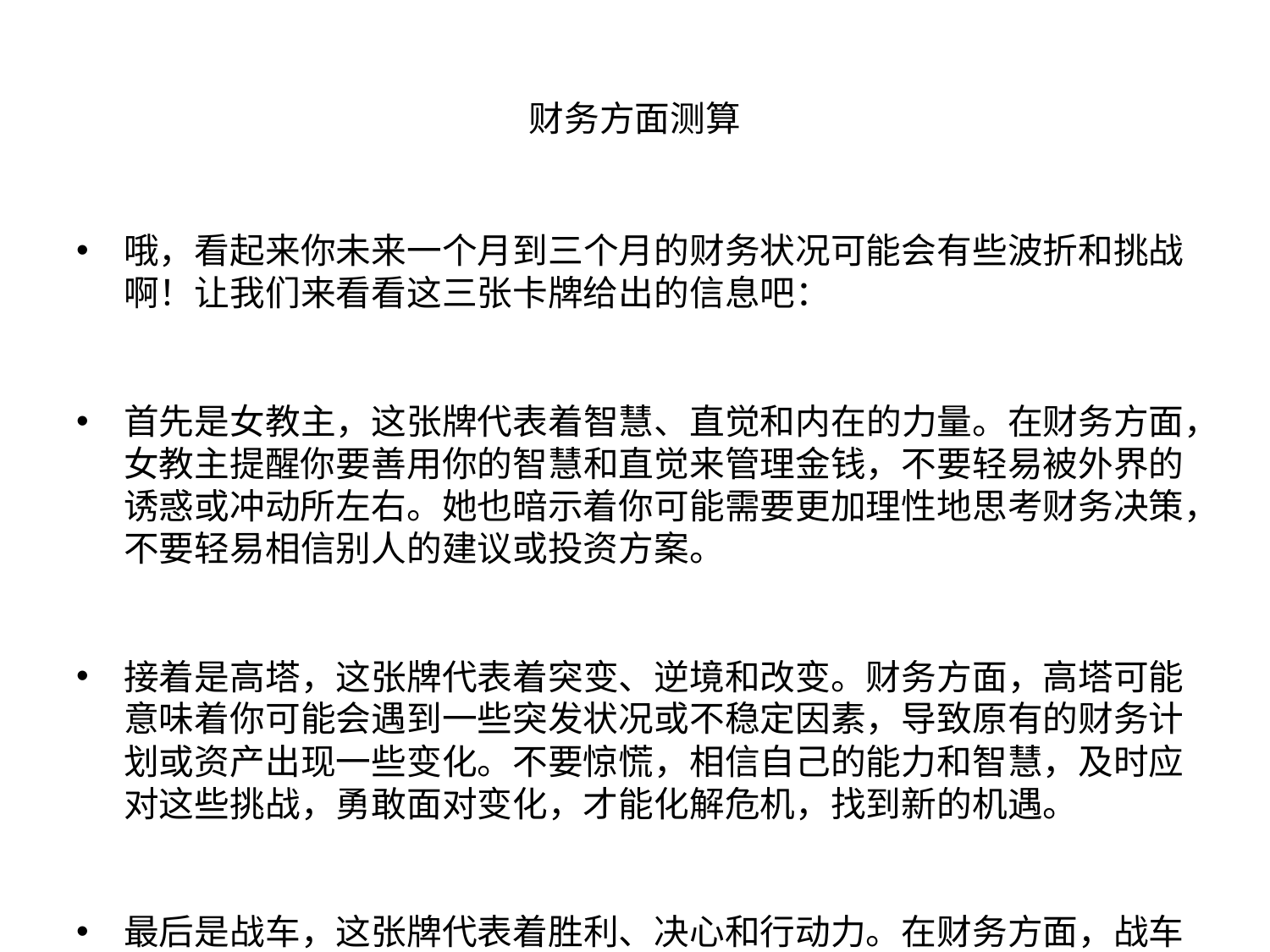

# 财务方面测算
哦，看起来你未来一个月到三个月的财务状况可能会有些波折和挑战啊！让我们来看看这三张卡牌给出的信息吧：

首先是女教主，这张牌代表着智慧、直觉和内在的力量。在财务方面，女教主提醒你要善用你的智慧和直觉来管理金钱，不要轻易被外界的诱惑或冲动所左右。她也暗示着你可能需要更加理性地思考财务决策，不要轻易相信别人的建议或投资方案。

接着是高塔，这张牌代表着突变、逆境和改变。财务方面，高塔可能意味着你可能会遇到一些突发状况或不稳定因素，导致原有的财务计划或资产出现一些变化。不要惊慌，相信自己的能力和智慧，及时应对这些挑战，勇敢面对变化，才能化解危机，找到新的机遇。

最后是战车，这张牌代表着胜利、决心和行动力。在财务方面，战车呼应着你需要坚定的决心和积极的行动来应对种种挑战和困难。不要畏惧困境，要保持乐观的态度和积极的行动力，通过努力和坚持，最终能够克服困难，取得胜利。

总的来说，未来一个月到三个月的财务状况可能会面临挑战和变化，但只要你善用智慧、勇敢应对挑战、坚定决心和积极行动，相信你最终能够化解危机，迎来财务上的胜利！记得在这段时间里保持乐观心态，并且不要忘记要随时注意你的支出和理财计划哦！祝你好运！